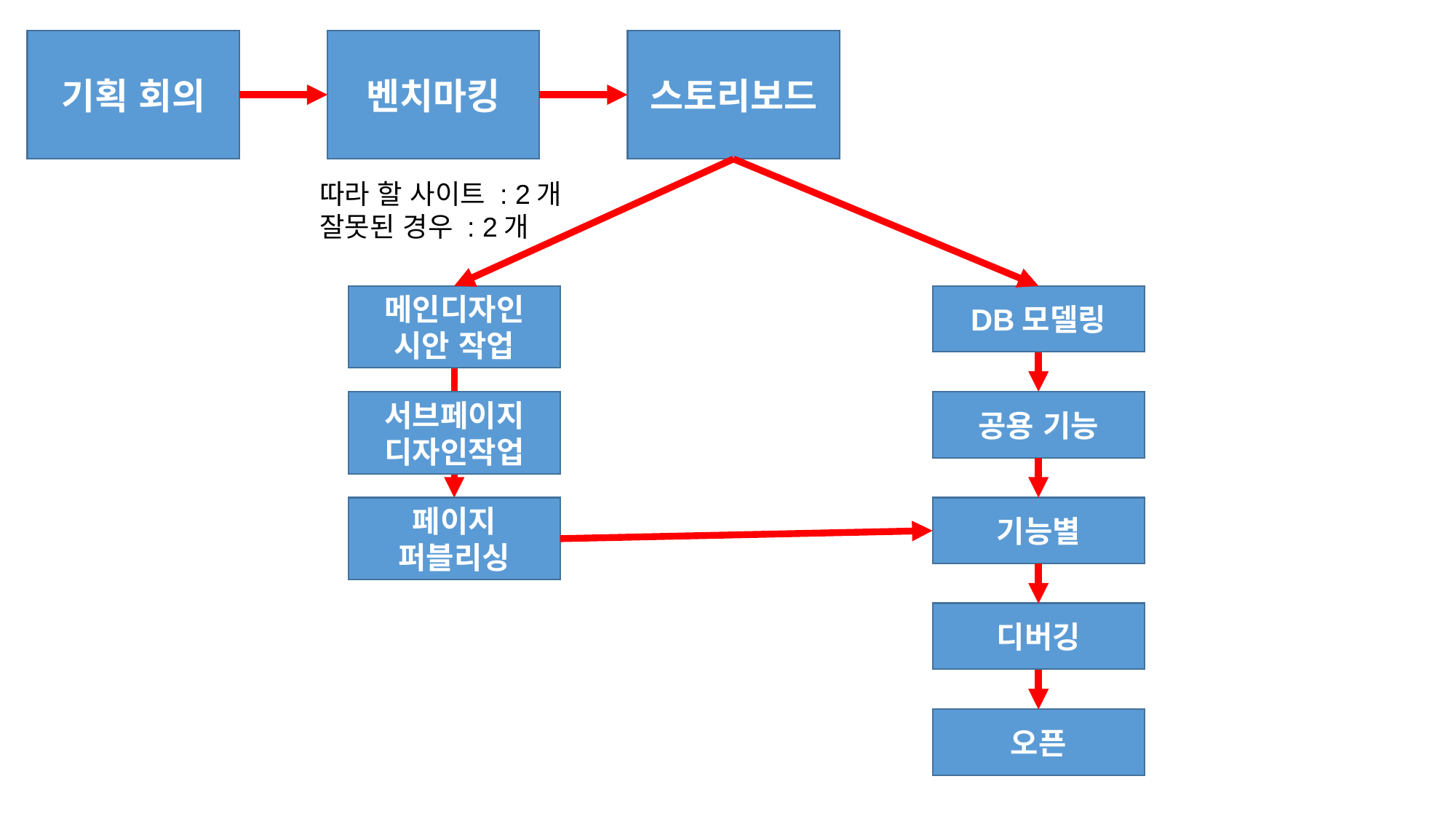

기획 회의
벤치마킹
스토리보드
따라 할 사이트 : 2개
잘못된 경우 : 2개
메인디자인
시안 작업
DB모델링
서브페이지
디자인작업
공용 기능
기능별
페이지
퍼블리싱
디버깅
오픈